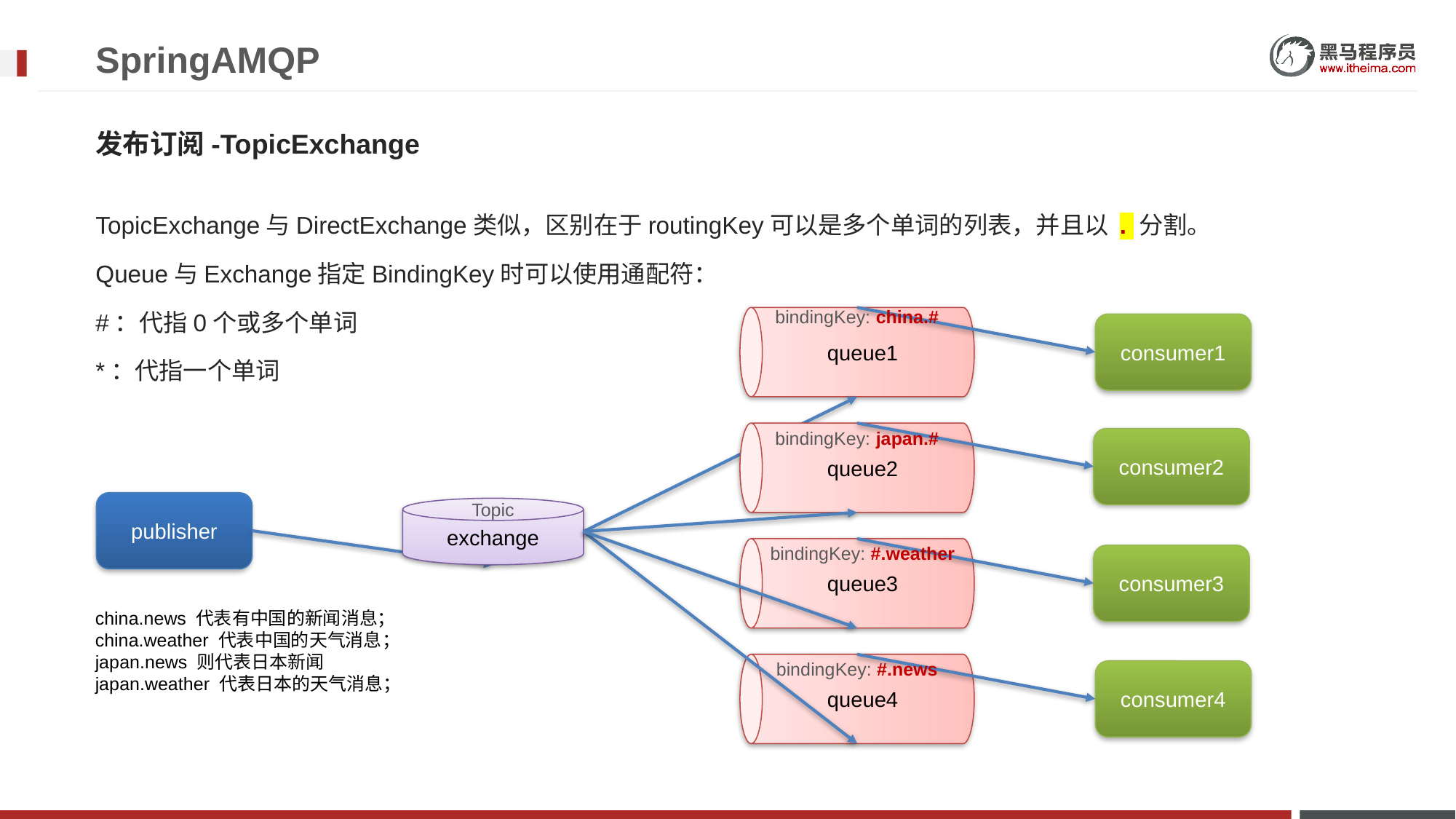

# SpringAMQP
发布订阅-TopicExchange
TopicExchange与DirectExchange类似，区别在于routingKey可以是多个单词的列表，并且以 . 分割。
Queue与Exchange指定BindingKey时可以使用通配符：
#：代指0个或多个单词
*：代指一个单词
queue1
bindingKey: china.#
consumer1
queue2
bindingKey: japan.#
consumer2
queue3
publisher
Topic
exchange
bindingKey: #.weather
consumer3
queue4
china.news 代表有中国的新闻消息；
china.weather 代表中国的天气消息；
japan.news 则代表日本新闻
japan.weather 代表日本的天气消息；
bindingKey: #.news
consumer4